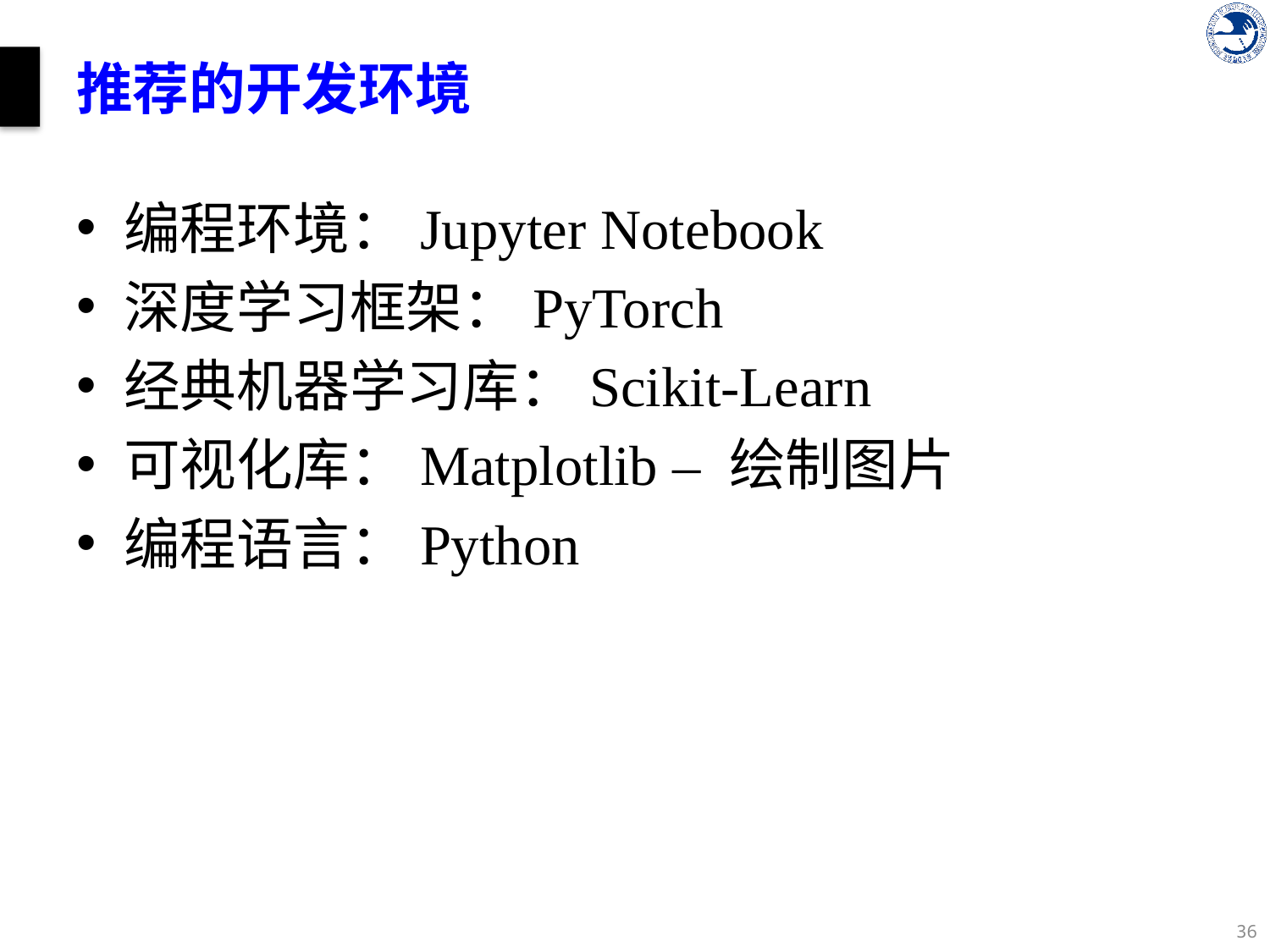

# 推荐的开发环境
编程环境：Jupyter Notebook
深度学习框架：PyTorch
经典机器学习库：Scikit-Learn
可视化库：Matplotlib – 绘制图片
编程语言：Python

36